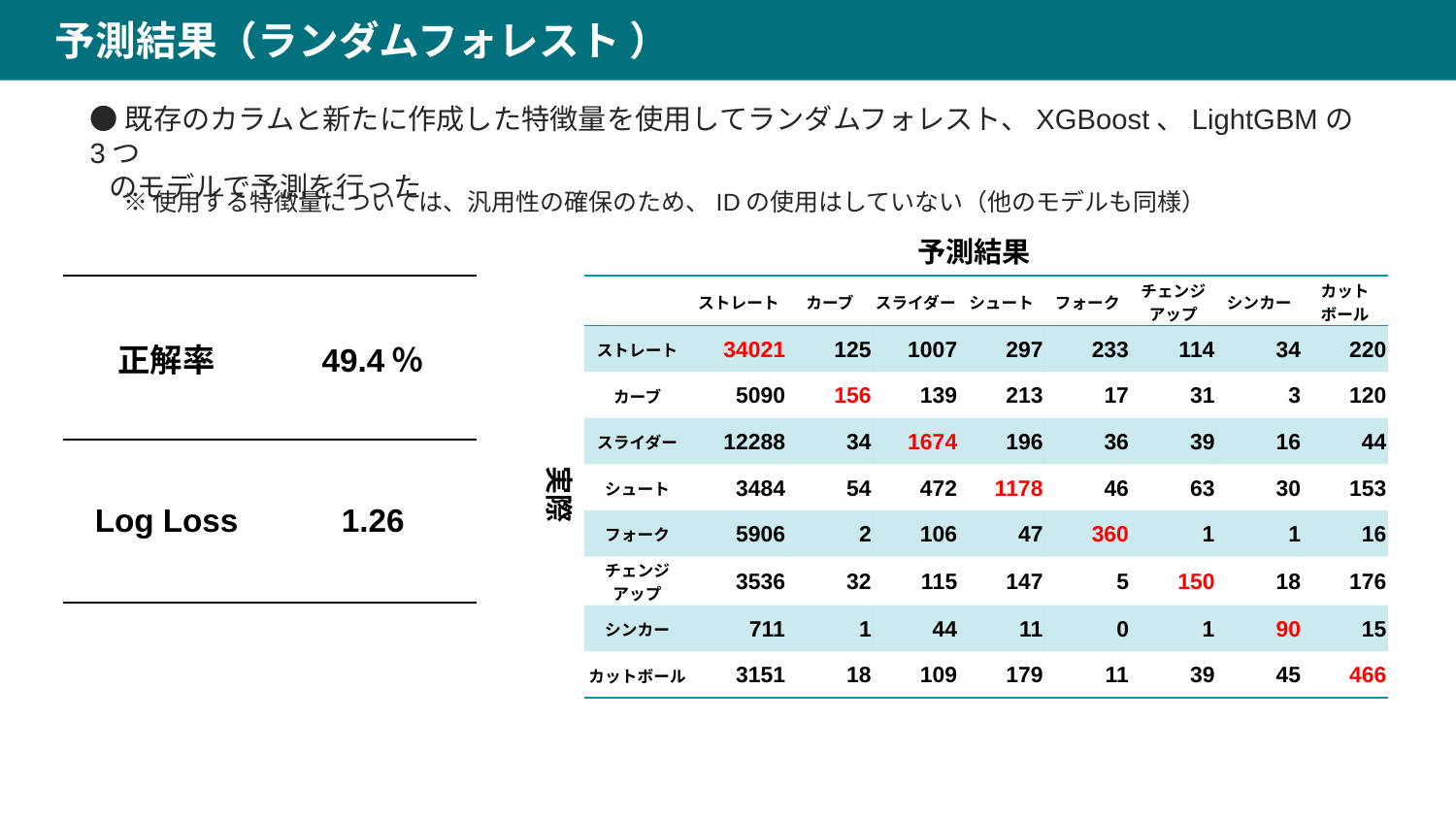

予測結果（ランダムフォレスト ）
●既存のカラムと新たに作成した特徴量を使用してランダムフォレスト、XGBoost、LightGBMの3つ
  のモデルで予測を行った
※使用する特徴量については、汎用性の確保のため、IDの使用はしていない（他のモデルも同様）
予測結果
| 正解率 | 49.4％ |
| --- | --- |
| Log Loss | 1.26 |
|  | ストレート | カーブ | スライダー | シュート | フォーク | チェンジ アップ | シンカー | カット ボール |
| --- | --- | --- | --- | --- | --- | --- | --- | --- |
| ストレート | 34021 | 125 | 1007 | 297 | 233 | 114 | 34 | 220 |
| カーブ | 5090 | 156 | 139 | 213 | 17 | 31 | 3 | 120 |
| スライダー | 12288 | 34 | 1674 | 196 | 36 | 39 | 16 | 44 |
| シュート | 3484 | 54 | 472 | 1178 | 46 | 63 | 30 | 153 |
| フォーク | 5906 | 2 | 106 | 47 | 360 | 1 | 1 | 16 |
| チェンジ アップ | 3536 | 32 | 115 | 147 | 5 | 150 | 18 | 176 |
| シンカー | 711 | 1 | 44 | 11 | 0 | 1 | 90 | 15 |
| カットボール | 3151 | 18 | 109 | 179 | 11 | 39 | 45 | 466 |
実際